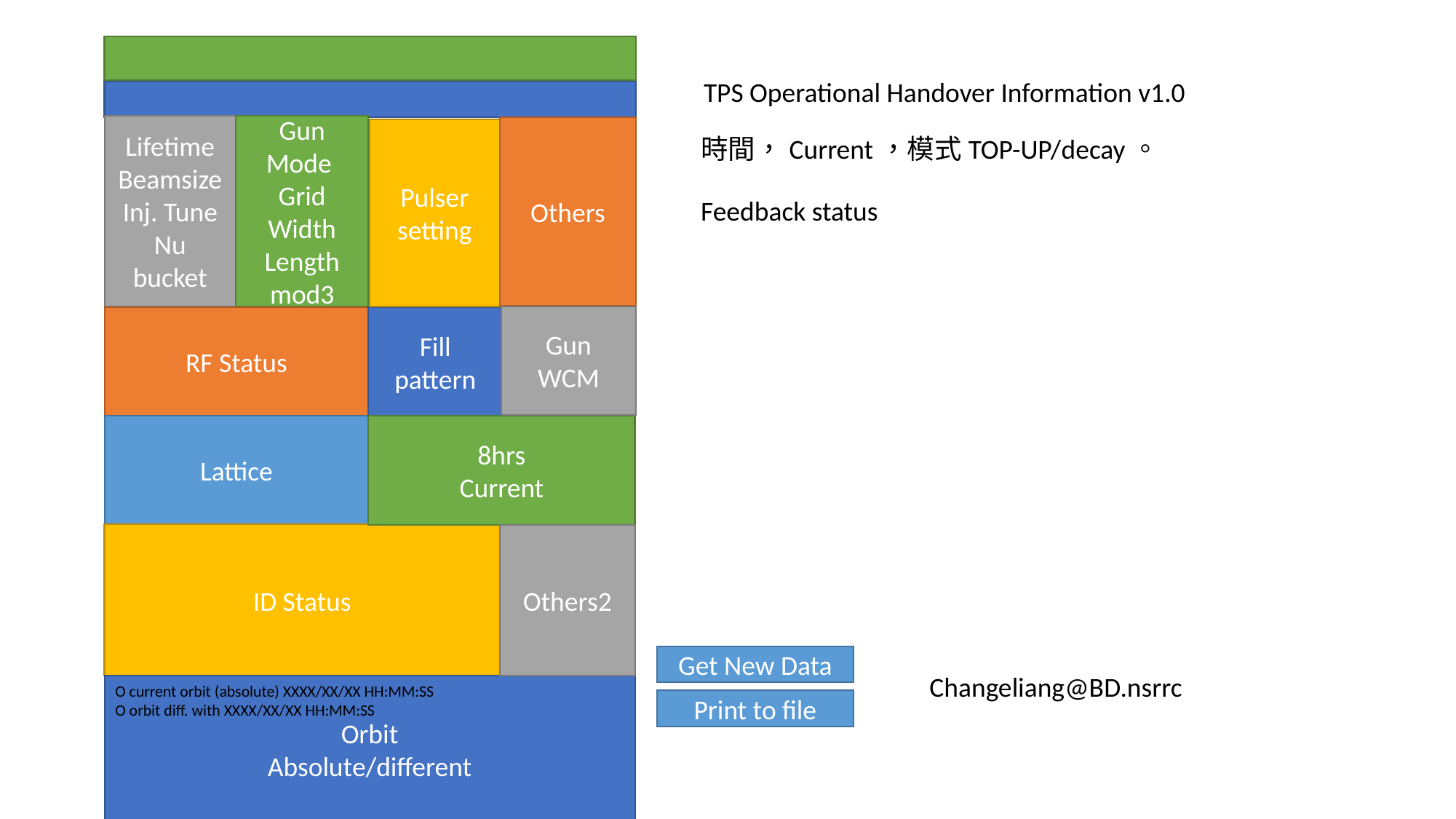

TPS Operational Handover Information v1.0

Lifetime
Beamsize
Inj. Tune
Nu
bucket
Gun
Mode
Grid
Width
Length
mod3
Others
Pulser
setting
時間，Current，模式TOP-UP/decay。
Feedback status
Gun WCM
RF Status
Fill pattern
Lattice
8hrs
Current
ID Status
Others2
Get New Data
Changeliang@BD.nsrrc
O current orbit (absolute) XXXX/XX/XX HH:MM:SS
O orbit diff. with XXXX/XX/XX HH:MM:SS
Orbit
Absolute/different
Print to file